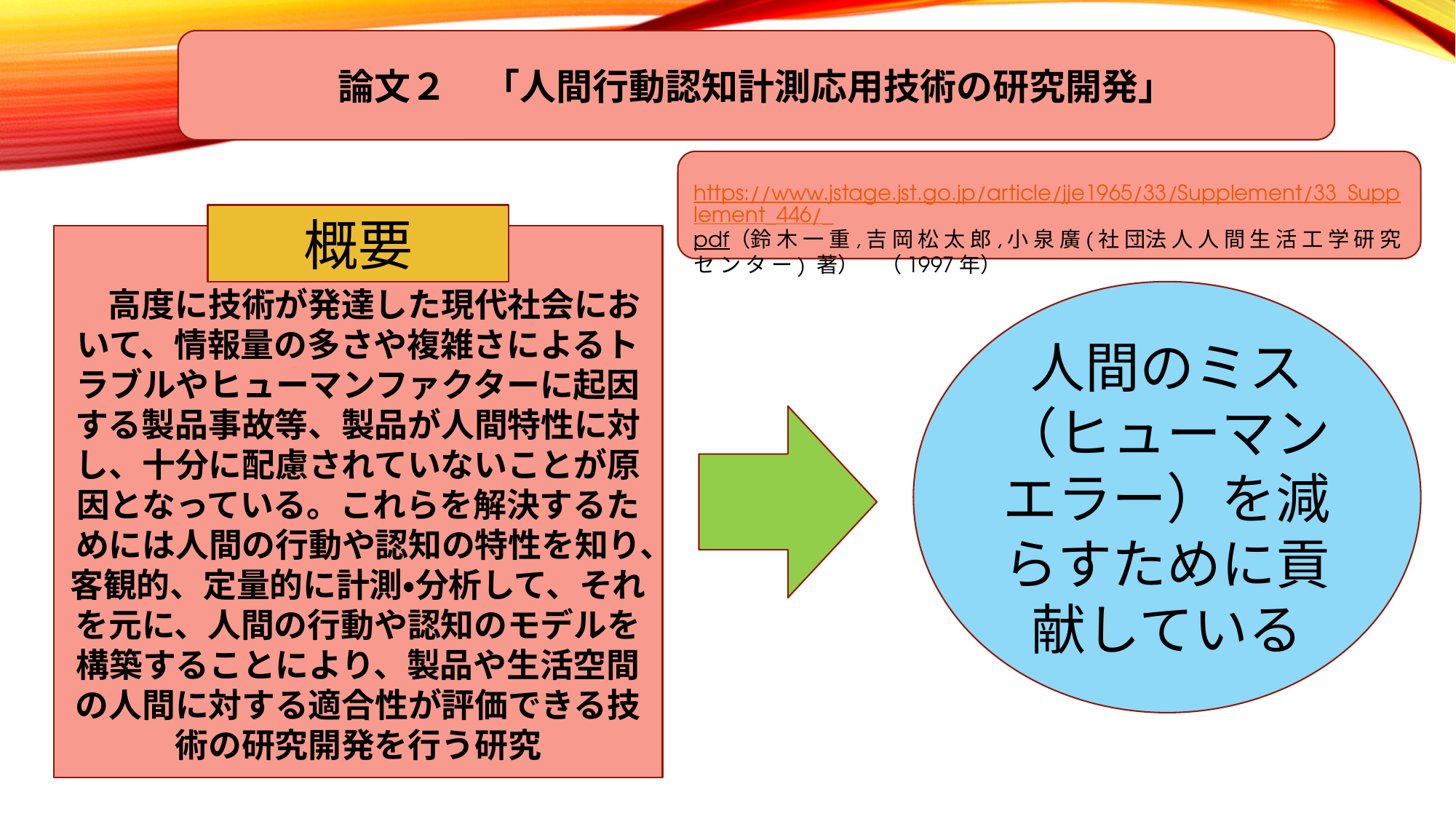

論文２　「人間行動認知計測応用技術の研究開発」
 https://www.jstage.jst.go.jp/article/jje1965/33/Supplement/33_Supplement_446/_pdf（鈴 木 一 重,吉 岡 松 太 郎,小 泉 廣(社 団法 人 人 間 生 活 工 学 研 究 セ ン タ ー) 著）　（1997年）
概要

　高度に技術が発達した現代社会において、情報量の多さや複雑さによるトラブルやヒューマンファクターに起因する製品事故等、製品が人間特性に対し、十分に配慮されていないことが原因となっている。これらを解決するためには人間の行動や認知の特性を知り、客観的、定量的に計測・分析して、それを元に、人間の行動や認知のモデルを構築することにより、製品や生活空間の人間に対する適合性が評価できる技術の研究開発を行う研究
人間のミス（ヒューマンエラー）を減らすために貢献している